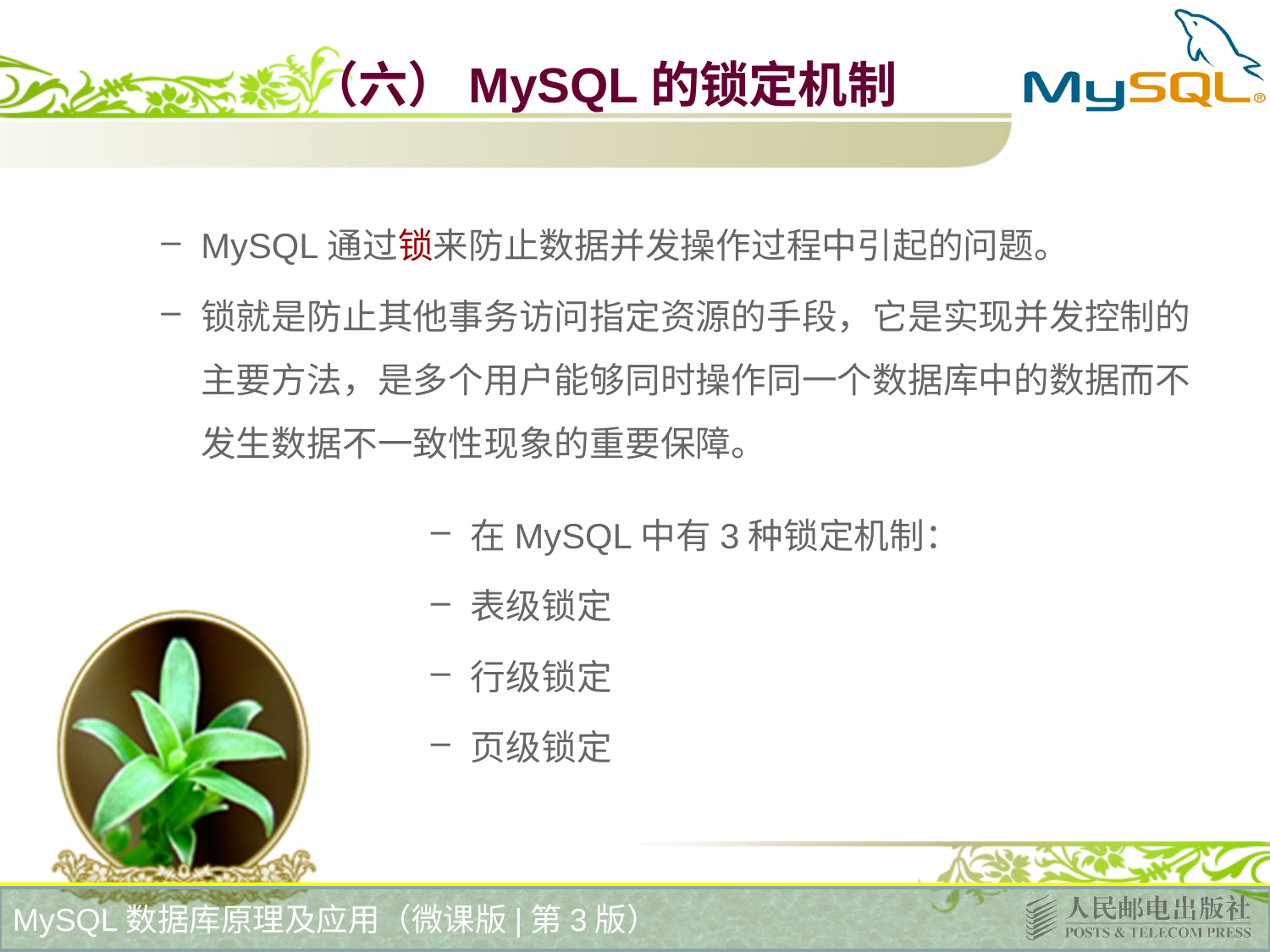

# （六）MySQL的锁定机制
MySQL通过锁来防止数据并发操作过程中引起的问题。
锁就是防止其他事务访问指定资源的手段，它是实现并发控制的主要方法，是多个用户能够同时操作同一个数据库中的数据而不发生数据不一致性现象的重要保障。
在MySQL中有3种锁定机制：
表级锁定
行级锁定
页级锁定